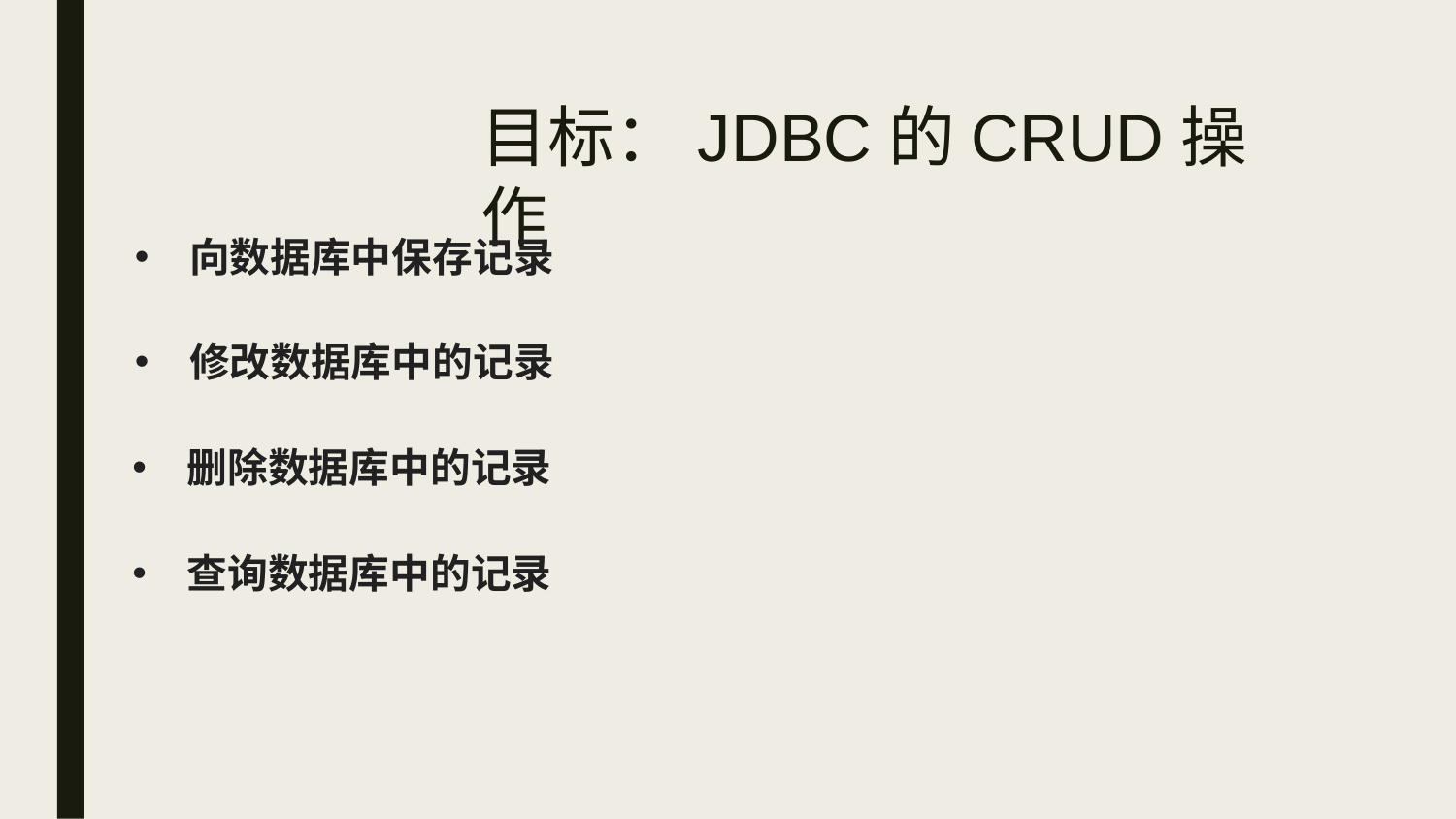

# 目标：JDBC的CRUD操作
向数据库中保存记录

修改数据库中的记录

删除数据库中的记录

查询数据库中的记录